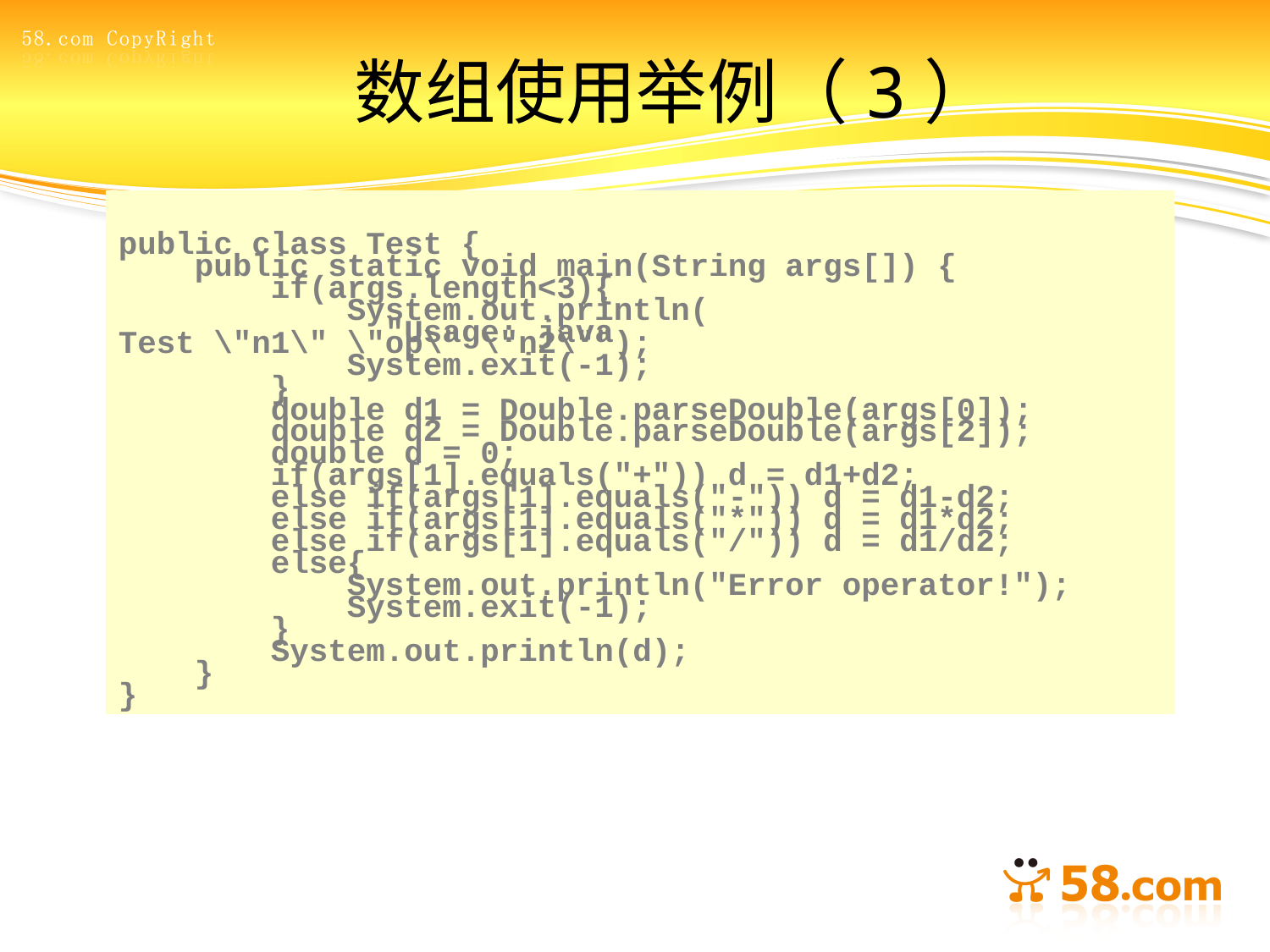

# 数组使用举例（3）

public class Test {
    public static void main(String args[]) {
        if(args.length<3){
            System.out.println(
              "Usage: java Test \"n1\" \"op\" \"n2\"");
            System.exit(-1);
        }
        double d1 = Double.parseDouble(args[0]);
        double d2 = Double.parseDouble(args[2]);
        double d = 0;
        if(args[1].equals("+")) d = d1+d2;
        else if(args[1].equals("-")) d = d1-d2;
        else if(args[1].equals("*")) d = d1*d2;
        else if(args[1].equals("/")) d = d1/d2;
        else{
            System.out.println("Error operator!");
            System.exit(-1);
        }
        System.out.println(d);
    }
}